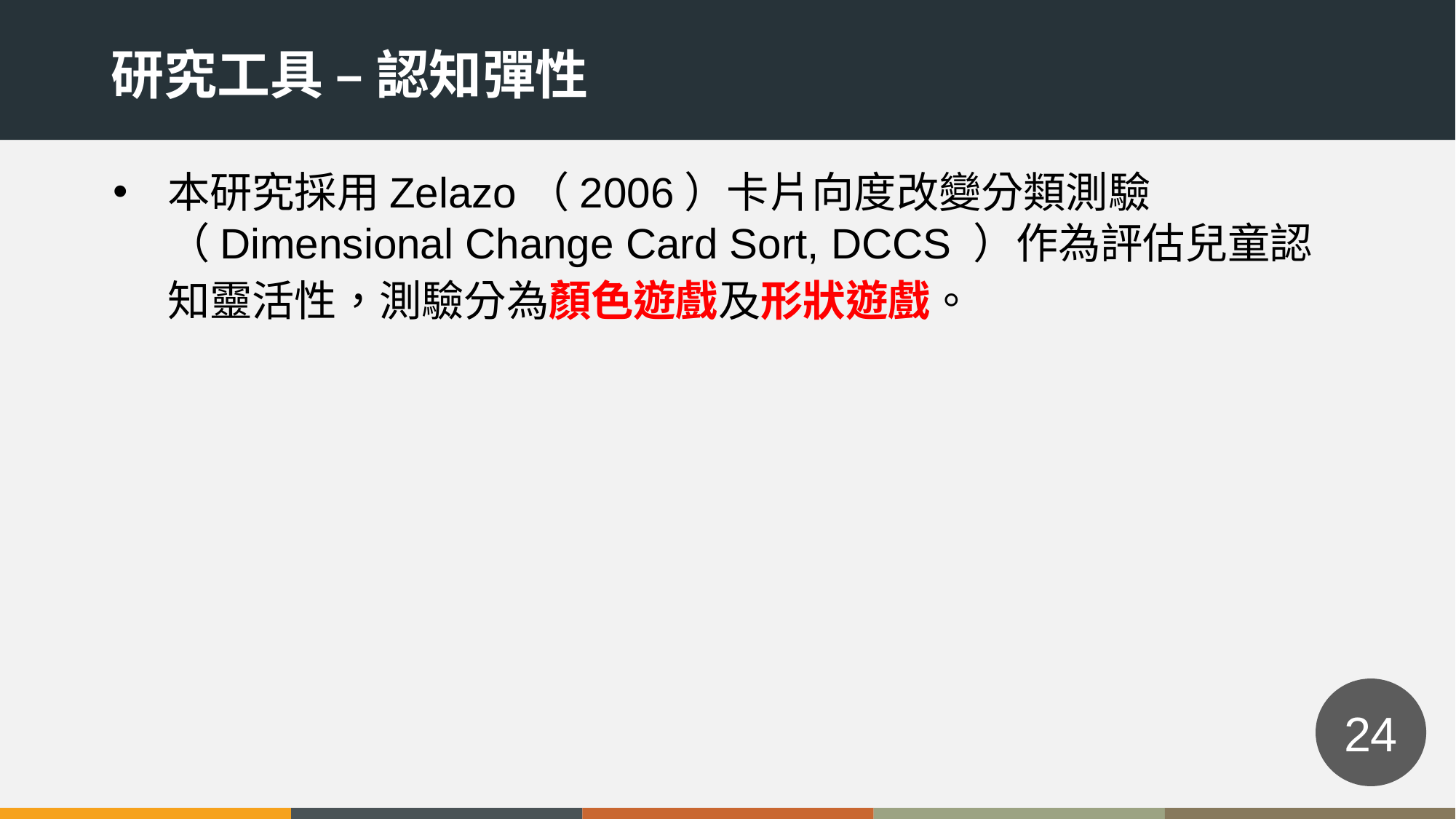

研究工具 – 認知彈性
本研究採用Zelazo（2006）卡片向度改變分類測驗（Dimensional Change Card Sort, DCCS ）作為評估兒童認知靈活性，測驗分為顏色遊戲及形狀遊戲。

24